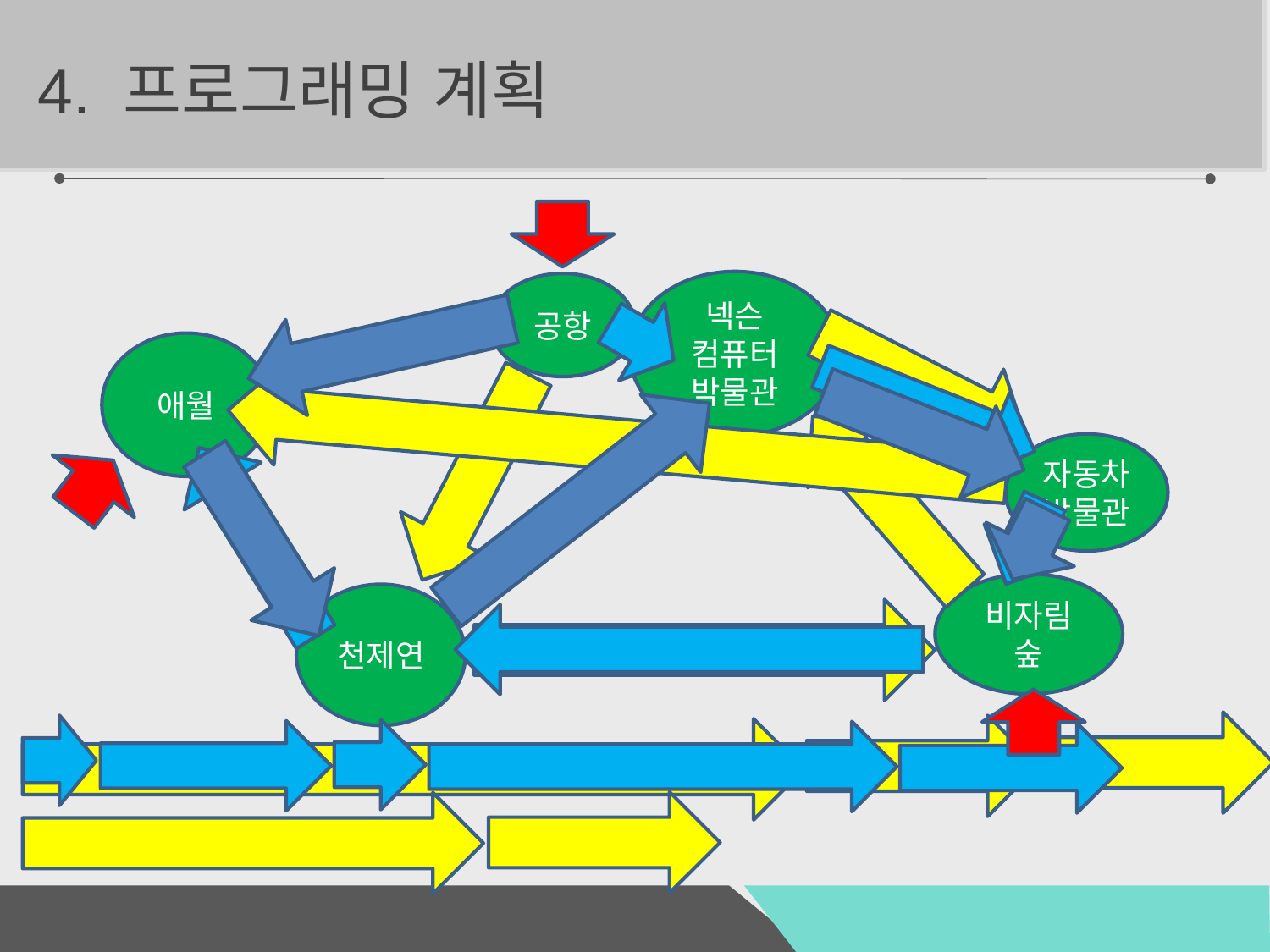

# 4. 프로그래밍 계획

넥슨 컴퓨터 박물관
공항

애월

자동차 박물관

비자림 숲
천제연